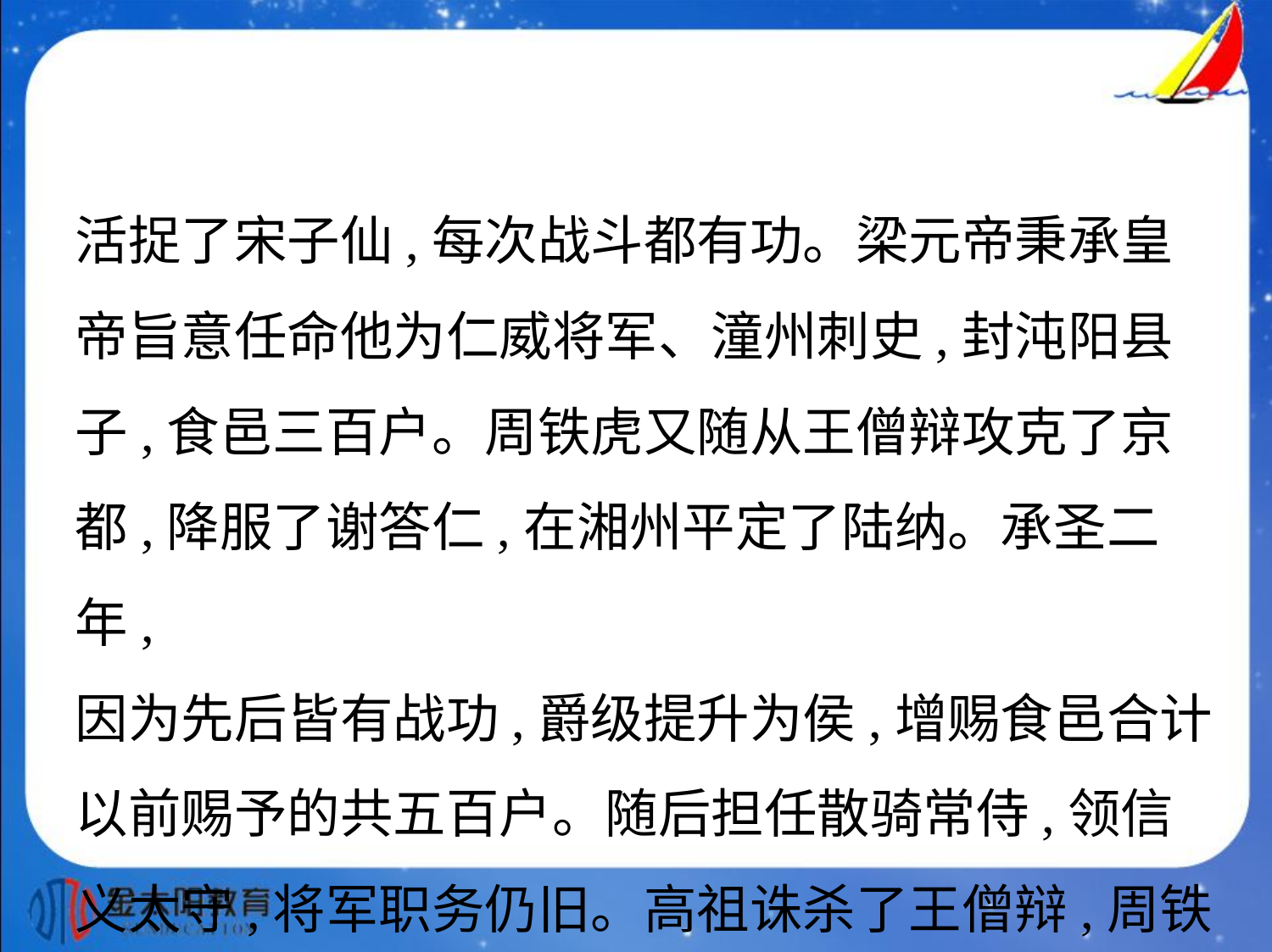

活捉了宋子仙,每次战斗都有功。梁元帝秉承皇
帝旨意任命他为仁威将军、潼州刺史,封沌阳县
子,食邑三百户。周铁虎又随从王僧辩攻克了京
都,降服了谢答仁,在湘州平定了陆纳。承圣二年,
因为先后皆有战功,爵级提升为侯,增赐食邑合计
以前赐予的共五百户。随后担任散骑常侍,领信
义太守,将军职务仍旧。高祖诛杀了王僧辩,周铁